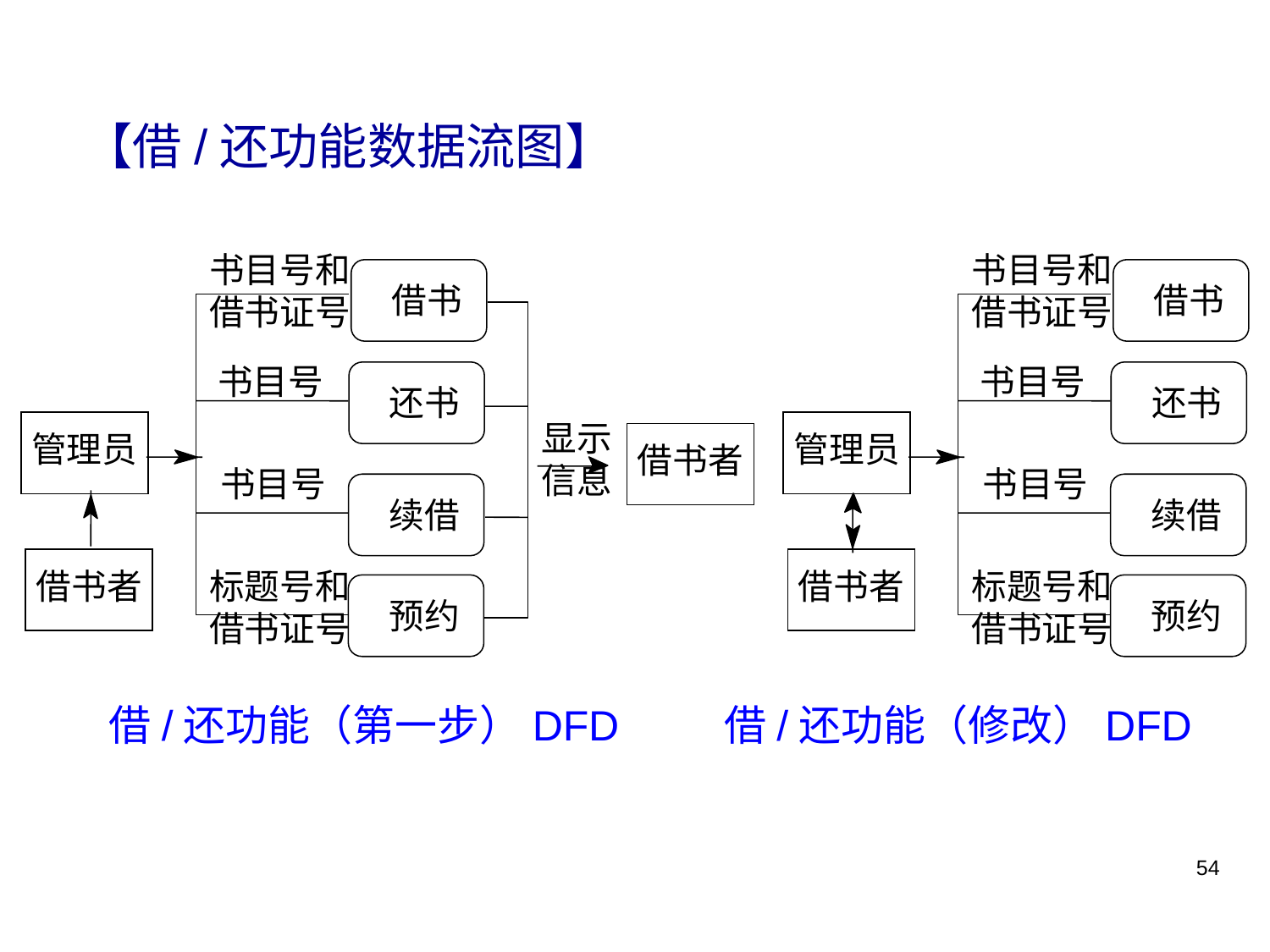

【借/还功能数据流图】

书目号和借书证号
 借书

书目号
 还书

管理员

书目号
 续借

借书者
标题号和借书证号
 预约

显示
信息

借书者

书目号和借书证号
 借书

书目号
 还书

管理员

书目号
 续借

借书者
标题号和借书证号
 预约

      借/还功能（第一步）DFD        借/还功能（修改）DFD
54